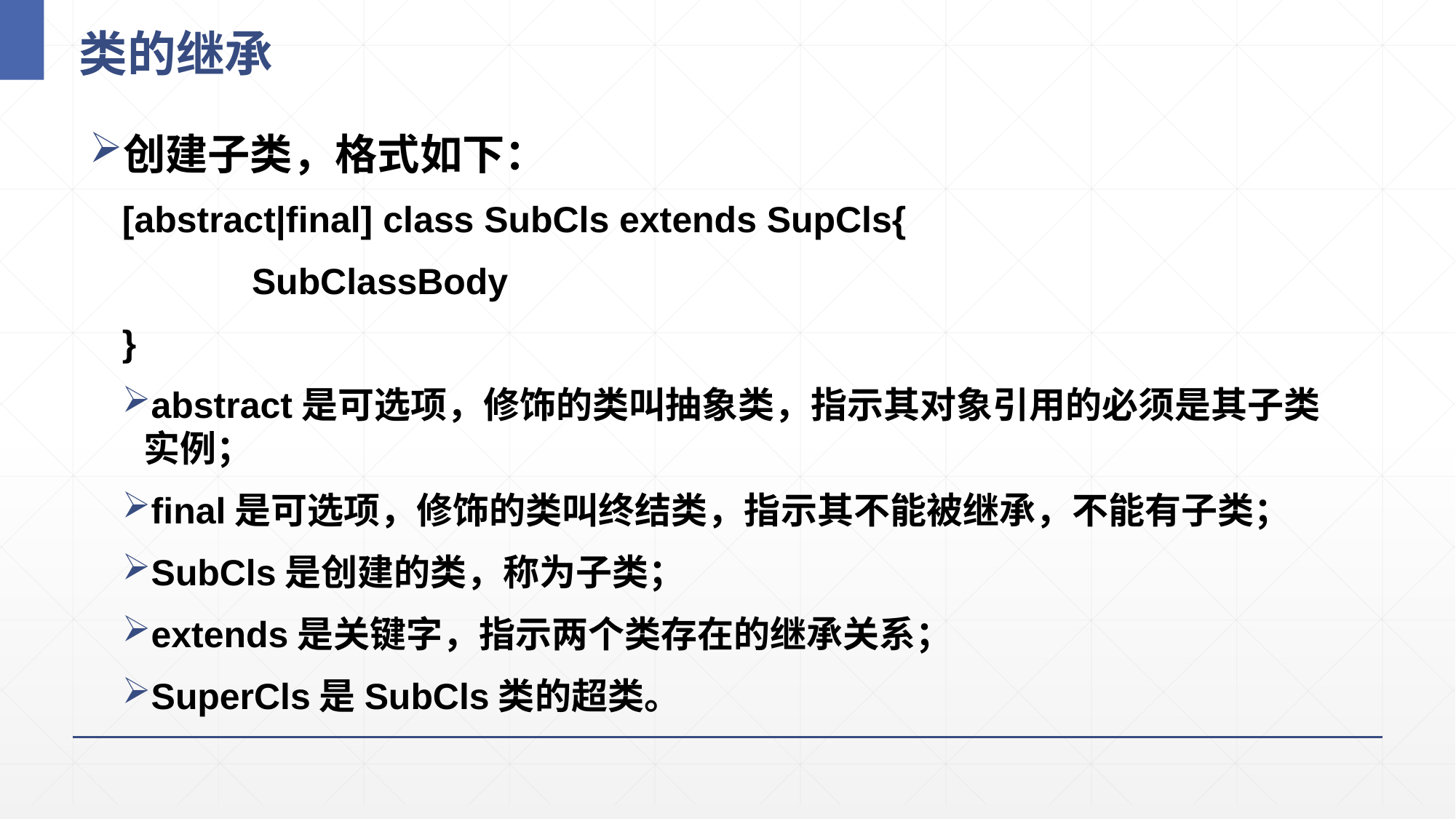

# 类的继承
创建子类，格式如下：
[abstract|final] class SubCls extends SupCls{
	  SubClassBody
}
abstract是可选项，修饰的类叫抽象类，指示其对象引用的必须是其子类实例；
final是可选项，修饰的类叫终结类，指示其不能被继承，不能有子类；
SubCls是创建的类，称为子类；
extends是关键字，指示两个类存在的继承关系；
SuperCls是SubCls类的超类。